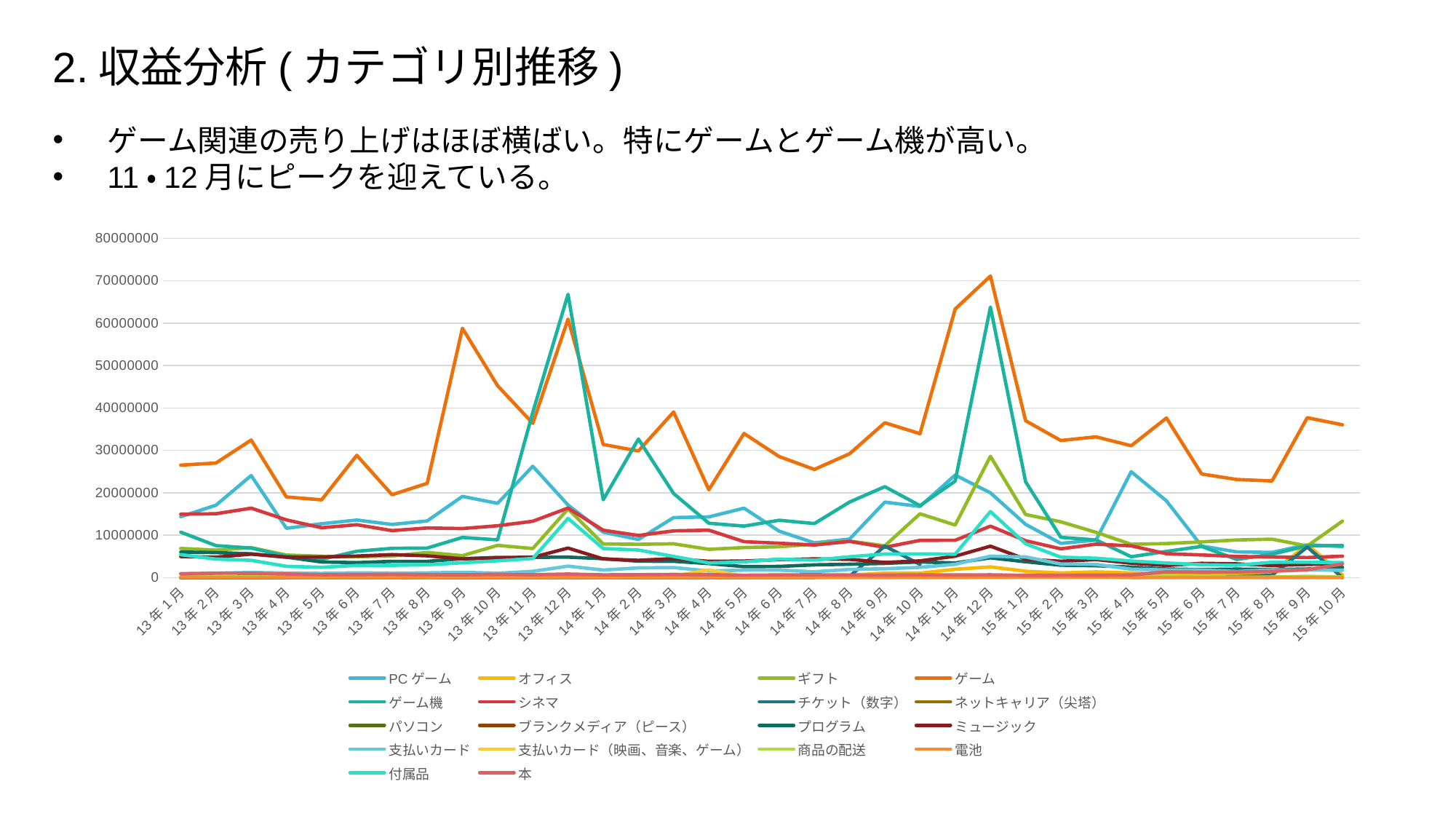

2.収益分析(カテゴリ別推移)
ゲーム関連の売り上げはほぼ横ばい。特にゲームとゲーム機が高い。
11・12月にピークを迎えている。

### Chart

| Category | PCゲーム | オフィス | ギフト | ゲーム | ゲーム機 | シネマ | チケット（数字） | ネットキャリア（尖塔） | パソコン | ブランクメディア（ピース） | プログラム | ミュージック | 支払いカード | 支払いカード（映画、音楽、ゲーム） | 商品の配送 | 電池 | 付属品 | 本 |
|---|---|---|---|---|---|---|---|---|---|---|---|---|---|---|---|---|---|---|
| 41275 | 14357320.52999997 | 59129.0 | 6872914.109999988 | 26524155.42999981 | 10712533.21999999 | 14956073.01999999 | None | 31800.0 | 148.0 | 41210.0 | 6028750.699999989 | 4963307.490000001 | 943276.3800000021 | None | 98008.99999999299 | 74348.67000000001 | 5408616.779999976 | 875498.7999999999 |
| 41306 | 17071394.18000026 | 101227.00000001 | 6482838.899999999 | 27025373.78999955 | 7543483.000000002 | 15051023.10000002 | None | 18590.0 | 93.0 | 35548.0 | 5901604.149999969 | 4818130.600000002 | 1040054.0 | None | 121692.000000015 | 45227.60000000001 | 4374680.000000002 | 1034748.05 |
| 41334 | 24075866.15000007 | 203516.99 | 7067699.250000007 | 32448754.68000006 | 6969736.699999999 | 16374283.98000002 | None | 21452.0 | None | 38843.0 | 5609878.89999999 | 5542454.8 | 1217686.05 | None | 193538.999999995 | 56031.45 | 4081323.6 | 1031620.6 |
| 41365 | 11633072.89999997 | 80037.0 | 5323027.45 | 19022261.55000003 | 5041663.400000001 | 13604118.29999999 | None | 22978.0 | 22.4 | 32493.0 | 4820836.599999998 | 4828692.35 | 1084024.999999989 | None | 94516.9999999754 | 44155.2 | 2661610.15 | 860775.2500000001 |
| 41395 | 12705361.36999982 | 29966.990000001 | 5040276.450000001 | 18346769.39999997 | 4312986.650000001 | 11758166.65 | None | 22562.0 | None | 35688.0 | 3698375.099999999 | 4871629.650000001 | 1001464.2 | None | 83013.00000001001 | 44920.0 | 2432901.599999989 | 681231.3999999999 |
| 41426 | 13570299.28999995 | 20841.000000002 | 4911368.650000022 | 28840113.76999907 | 6212729.700000008 | 12469770.70000024 | None | 12632.0 | None | 36382.0 | 3532263.1 | 5078271.200000002 | 1132337.5 | None | 85546.99999998091 | 61927.60000000001 | 2867901.469999997 | 718020.8500000001 |
| 41456 | 12542042.08999996 | 21328.98 | 5101119.489999996 | 19554039.62000002 | 6906148.950000008 | 11083831.77000012 | None | 16402.0 | None | 28191.0 | 3837888.72 | 5423700.640000003 | 1035398.16999999 | None | 60887.000000002 | 55901.4 | 2902045.199999999 | 781674.8500000001 |
| 41487 | 13359634.82000013 | 20272.980000002 | 5934902.749999993 | 22232609.41999999 | 6962308.200000007 | 11704713.02000008 | None | 8215.0 | None | 20612.0 | 3830191.849999999 | 5138381.600000001 | 1120630.449999999 | 65900.0 | 134805.999999967 | 37176.0 | 3028486.949999999 | 699128.6000000001 |
| 41518 | 19154112.61999992 | 25254.989999999 | 5174407.199999997 | 58791839.69000089 | 9473843.4999999 | 11570726.33 | None | 5603.0 | None | 19568.0 | 4456096.600000001 | 4431260.449999999 | 1257599.5 | 231500.0 | 294096.999999976 | 23570.0 | 3499174.19999999 | 673238.5999999999 |
| 41548 | 17512779.30000019 | 35430.0 | 7609786.649999956 | 45239692.72999943 | 8899625.150000101 | 12228344.49999999 | None | 4070.0 | None | 11637.0 | 4765890.300000001 | 4625056.149999999 | 1043423.8 | 273500.0 | 232860.999999983 | 14580.0 | 3963090.750000002 | 781845.1999999998 |
| 41579 | 26248590.91000042 | 45543.0 | 6856614.15 | 36378738.34999996 | 38981560.0000052 | 13292611.50000002 | None | 3181.0 | None | 11972.0 | 4790378.039999998 | 4783694.299999999 | 1482711.19999999 | 262500.0 | 313162.9999999981 | 16796.0 | 4512251.45 | 685134.3999999999 |
| 41609 | 17114233.15999997 | 52756.0 | 16204585.75 | 60935779.35000008 | 66787798.39999742 | 16397886.70000004 | None | 1491.0 | None | 5515.0 | 4827269.650000064 | 6968447.75 | 2696510.049999979 | 578000.0 | 173268.000000006 | 23616.0 | 13962032.94999998 | 842541.7000000002 |
| 41640 | 10702794.57999994 | 31667.0 | 7932984.24999998 | 31386968.00999993 | 18363706.1000001 | 11173872.96000001 | None | 1740.0 | None | 3071.0 | 4466458.999999999 | 4408027.7 | 1788622.6 | 352000.0 | 100947.999999988 | 6008.0 | 6852045.200000002 | 655108.55 |
| 41671 | 8991586.399999922 | 41217.0000000001 | 7863335.550000004 | 29875644.56000026 | 32674811.19999959 | 9935405.900000008 | None | 1292.0 | None | 3568.0 | 3878515.94999999 | 4081462.400000001 | 2292275.0 | 442200.0 | 145208.0000000088 | 9571.2 | 6501796.650000002 | 693232.95 |
| 41699 | 14150747.51999933 | 57627.0 | 7970706.150000005 | 39058985.22999931 | 19834035.3099992 | 11018649.59999999 | None | 1243.0 | None | 3650.0 | 3841724.900000002 | 4482083.999999999 | 2379263.83 | 347000.0 | 204984.000000039 | 5375.0 | 5001292.4 | 758037.3999999991 |
| 41730 | 14313971.36999985 | 88455.00000000799 | 6677590.650000001 | 20716430.8 | 12820760.3000001 | 11191664.60000005 | None | 348.0 | None | 2599.0 | 3305979.9 | 3834027.800000001 | 1570324.7 | 1823500.0 | 142713.999999999 | 3842.0 | 3460060.6 | 699486.5 |
| 41760 | 16375130.41000119 | 131001.000000009 | 7090387.259999986 | 33981602.24999967 | 12149862.39999999 | 8475605.14000001 | None | 1193.0 | None | 3427.15 | 2590516.849999999 | 3908533.169999999 | 1765140.6 | 306500.0 | 221831.0000001529 | 6599.0 | 3708845.399999999 | 565559.2 |
| 41791 | 10946850.30999999 | 151899.999999998 | 7269558.150000002 | 28547230.85000004 | 13527884.49999998 | 8114060.500000002 | None | None | None | 1588.0 | 2644171.1 | 4245483.949999999 | 1774257.8 | 331500.0 | 85483.99999998602 | 9065.0 | 4375383.8 | 644120.7 |
| 41821 | 8198357.019999962 | 323914.000000009 | 7877093.650000015 | 25510329.94999989 | 12748154.99999998 | 7688413.360000003 | 106700.0 | 599.0 | None | 41.0 | 3002099.0 | 4410457.399999999 | 1378479.999999999 | 301500.0 | 114707.840000014 | 20470.0 | 4128768.5 | 677835.6 |
| 41852 | 9096701.229999967 | 604665.999999938 | 8605450.700000033 | 29215481.8700001 | 17828787.3 | 8533430.870000014 | 326500.0 | None | None | None | 3155888.4 | 4307630.1 | 1931065.00000001 | 346500.0 | 91235.00000002499 | 23227.0 | 4923486.300000001 | 614042.5 |
| 41883 | 17808751.05999969 | 1059198.999999847 | 7497068.500000001 | 36517064.73999967 | 21447031.59999979 | 7147609.050000004 | 7431589.999999114 | None | None | 13.0 | 3350869.6 | 3582675.05 | 2095233.6 | 403000.0 | 203501.000000037 | 22259.0 | 5563921.37 | 593807.3999999999 |
| 41913 | 16780238.01000007 | 1047481.999999964 | 15058871.82999997 | 33931523.04999955 | 16969745.28 | 8784127.259999959 | 3113700.00000024 | None | None | None | 3698419.41999999 | 3943912.440000001 | 2415082.5 | 344500.0 | 153032.999999983 | 26881.4 | 5589404.2 | 668601.95 |
| 41944 | 24188990.77000002 | 1970554.000000066 | 12390360.35000001 | 63321444.04999858 | 22763958.96 | 8814899.710000059 | None | None | None | None | 3462626.8 | 5054449.050000031 | 3142167.649999989 | 296500.0 | 453043.0000000311 | 25850.8 | 5528855.5 | 623898.699999999 |
| 41974 | 19995279.85999994 | 2527915.999999797 | 28599290.44999995 | 71093410.03999966 | 63794344.06999879 | 12134195.18999999 | None | None | None | None | 4667699.39999998 | 7416201.549999983 | 5066313.10000003 | None | 407250.000000029 | 80221.34999999999 | 15574445.64999998 | 666706.1499999999 |
| 42005 | 12555936.51999987 | 1507175.999999953 | 14874195.88000002 | 36989359.37000022 | 22601331.52999949 | 8701053.790000016 | None | None | None | 650.0 | 3731031.19000001 | 4352295.699999999 | 4872041.420000009 | None | 172016.9999999802 | 67572.0 | 7966126.379999995 | 534687.0 |
| 42036 | 8074407.709999974 | 1103992.000000012 | 13158776.58000005 | 32337192.02000032 | 9499421.6699999 | 6781317.939999974 | None | None | None | None | 2930155.45 | 3858193.180000001 | 3213812.610000033 | None | 207470.0000000055 | 48844.0 | 4814818.830000001 | 564941.1 |
| 42064 | 8835591.77000001 | 1360300.999999989 | 10681359.89999994 | 33190620.10999942 | 8878057.870000001 | 7893685.780000106 | None | 350.0 | None | None | 2804655.90000001 | 4246572.960000001 | 3121950.76000001 | None | 224468.000000026 | 68819.0 | 4577302.550000001 | 591831.0 |
| 42095 | 24971808.34999622 | 1103229.999999984 | 7859800.580000001 | 31093802.77999973 | 4919948.0 | 7493052.120000013 | 52100.0 | None | None | None | 2492096.0 | 3398862.88 | 1980156.0 | None | 327257.9999999336 | 36750.0 | 3905229.85 | 618229.2 |
| 42125 | 18103877.80999855 | 806942.000000013 | 8031010.609999998 | 37632945.83999977 | 6178836.55 | 5632227.809999997 | 163100.0 | None | None | None | 2019458.5 | 2849916.5 | 1820949.39000001 | None | 481861.999999718 | 35517.0 | 3451655.11 | 1366170.12000006 |
| 42156 | 7447841.190000006 | 665952.000000031 | 8423606.900000006 | 24435494.65999974 | 7357375.059999701 | 5342847.619999999 | 130100.0 | None | None | None | 1899013.62 | 3370410.92 | 1776447.71 | None | 185648.9999999781 | 33962.0 | 3046244.04999999 | 1278430.7 |
| 42186 | 6066557.6 | 741684.999999976 | 8870209.51999995 | 23140703.96 | 4277855.99 | 4990288.339999998 | 218300.0 | None | None | None | 2006090.070000012 | 3237844.52 | 1456533.53 | None | 129875.999999984 | 38846.38 | 2913104.569999999 | 1316981.69 |
| 42217 | 5944512.60999999 | 1119295.999999972 | 9064149.06 | 22795702.74000007 | 5503427.8199999 | 4863043.969999995 | 563100.0 | None | None | None | 1912506.73 | 2853485.979999995 | 1826370.19999999 | None | 143067.0000000022 | 37989.96 | 3634901.87999999 | 1484711.76 |
| 42248 | 7765358.069999878 | 7818689.000003821 | 7455708.200000037 | 37706725.88999895 | 7502057.060000001 | 4723335.930000036 | 7206199.99999863 | None | None | None | 2027254.86 | 3103285.589999998 | 1770098.50000001 | None | 308337.000000071 | 37824.26 | 3613088.159999998 | 1862726.62 |
| 42278 | 7321690.260000076 | 603460.99999994 | 13315515.96000001 | 36027876.99999995 | 7582299.0 | 5063631.179999993 | -1500.0 | None | None | None | 2404238.78 | 3301158.970000002 | 1755292.92 | None | 149567.9999999927 | 45489.44 | 3561889.4 | 3204292.150000062 |